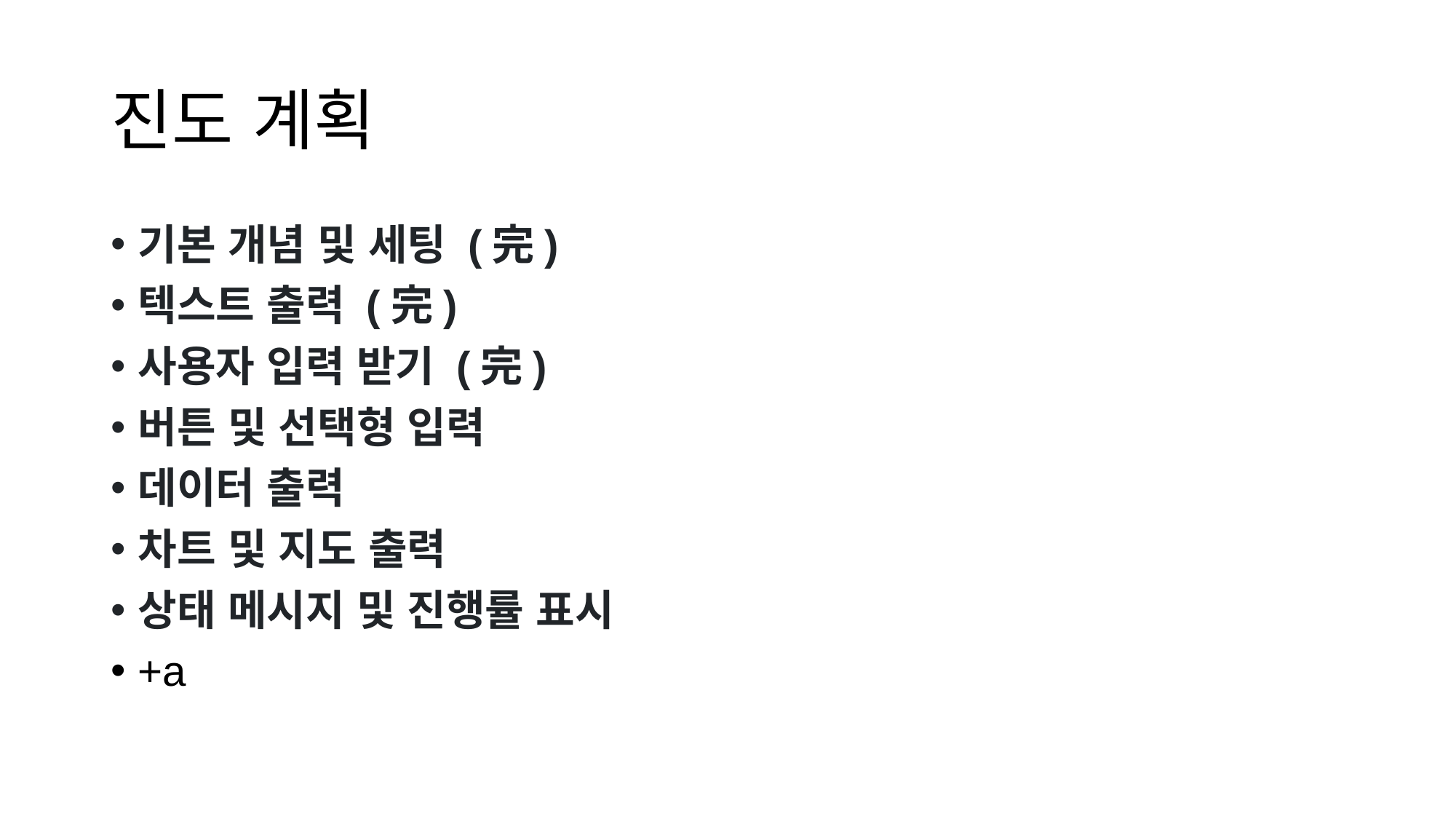

# 진도 계획
기본 개념 및 세팅 (完)
텍스트 출력 (完)
사용자 입력 받기 (完)
버튼 및 선택형 입력
데이터 출력
차트 및 지도 출력
상태 메시지 및 진행률 표시
+a